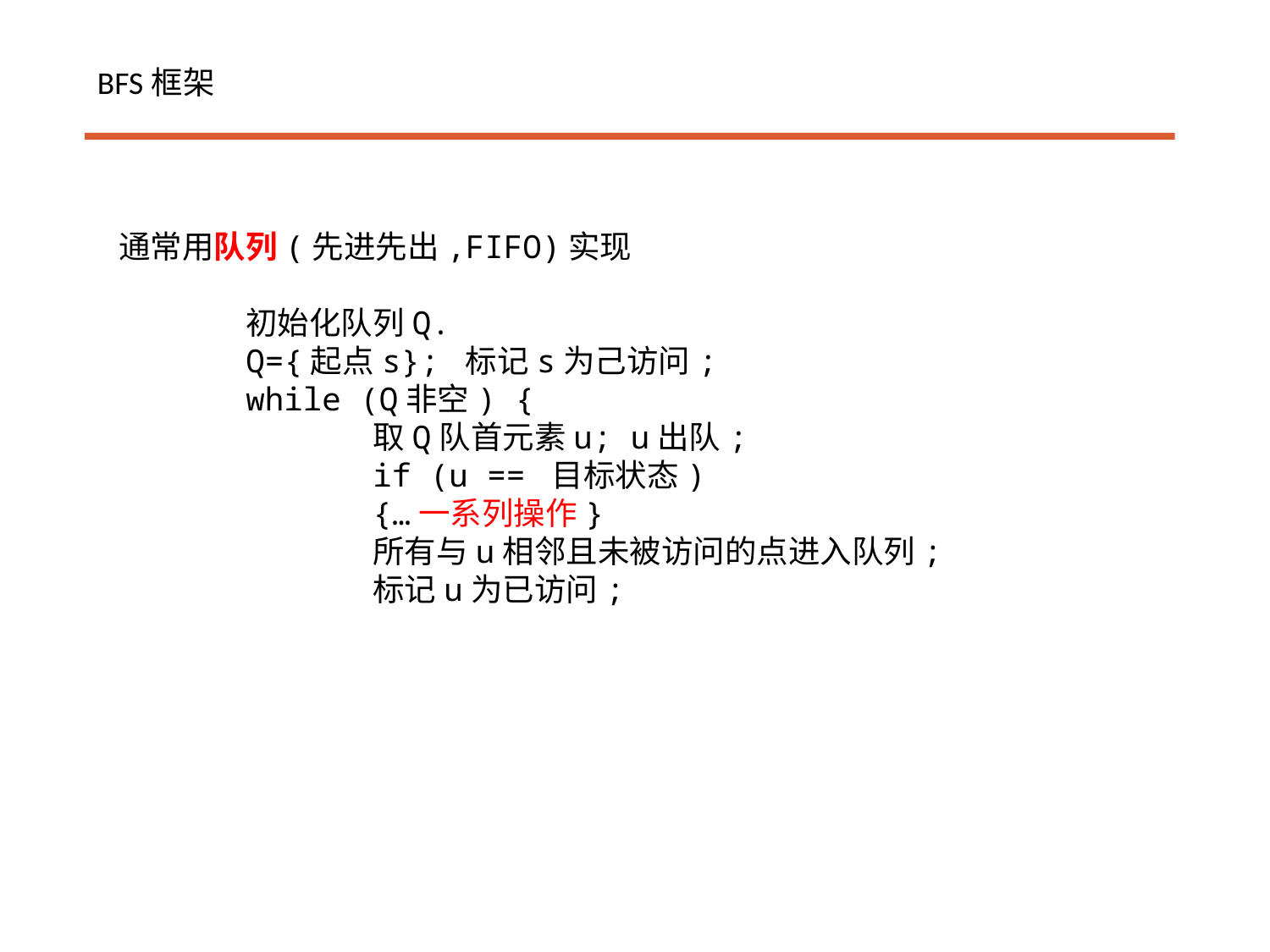

BFS框架

通常用队列(先进先出,FIFO)实现

	初始化队列Q.
	Q={起点s}; 标记s为己访问;
	while (Q非空) {
		取Q队首元素u; u出队;
		if (u == 目标状态)
		{…一系列操作}
		所有与u相邻且未被访问的点进入队列;
		标记u为已访问;
5